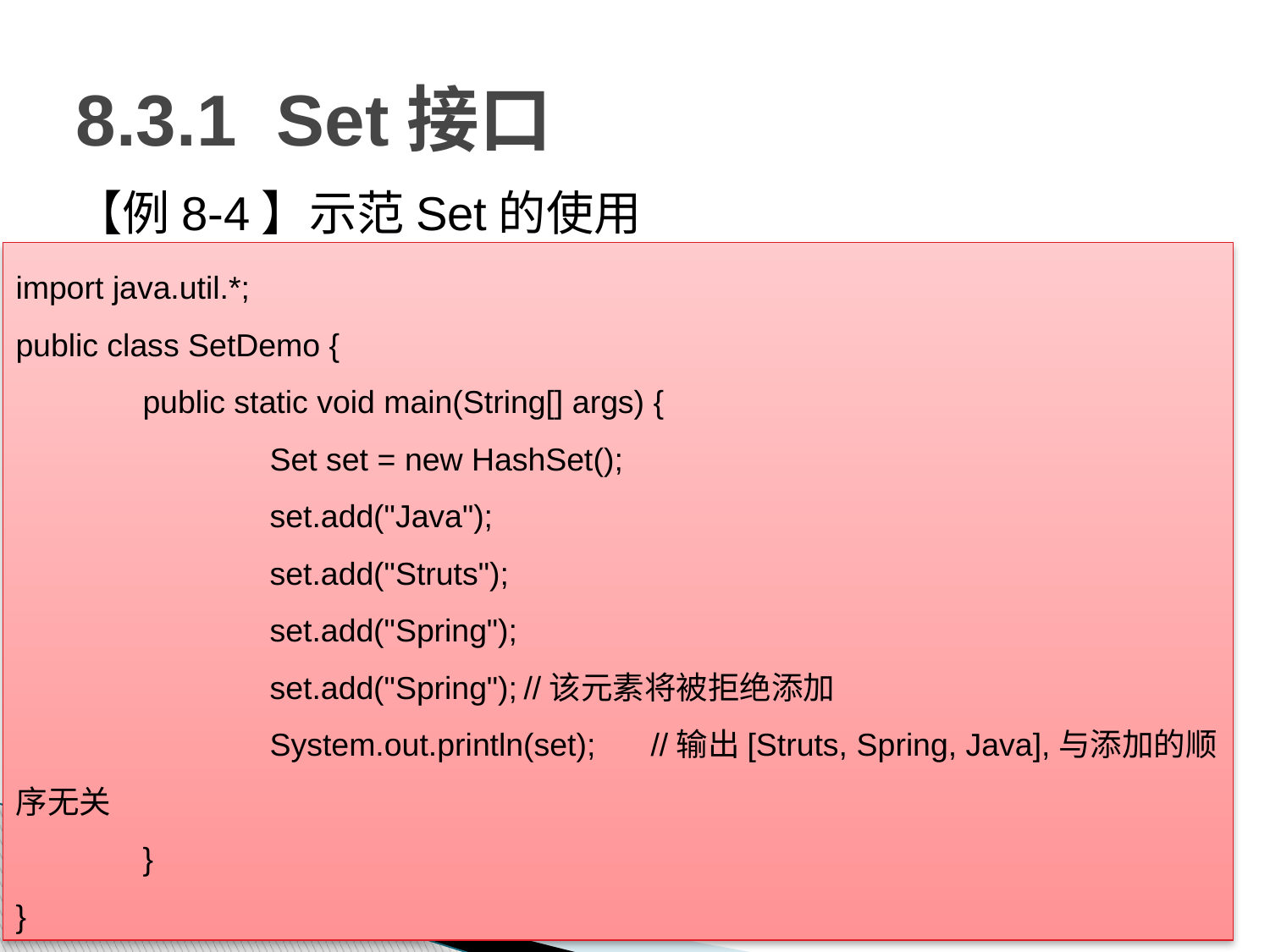

# 8.3.1  Set接口
【例8-4】示范Set的使用
import java.util.*;
public class SetDemo {
	public static void main(String[] args) {
		Set set = new HashSet();
		set.add("Java");
		set.add("Struts");
		set.add("Spring");
		set.add("Spring");	//该元素将被拒绝添加
		System.out.println(set);	//输出[Struts, Spring, Java],与添加的顺序无关
	}
}